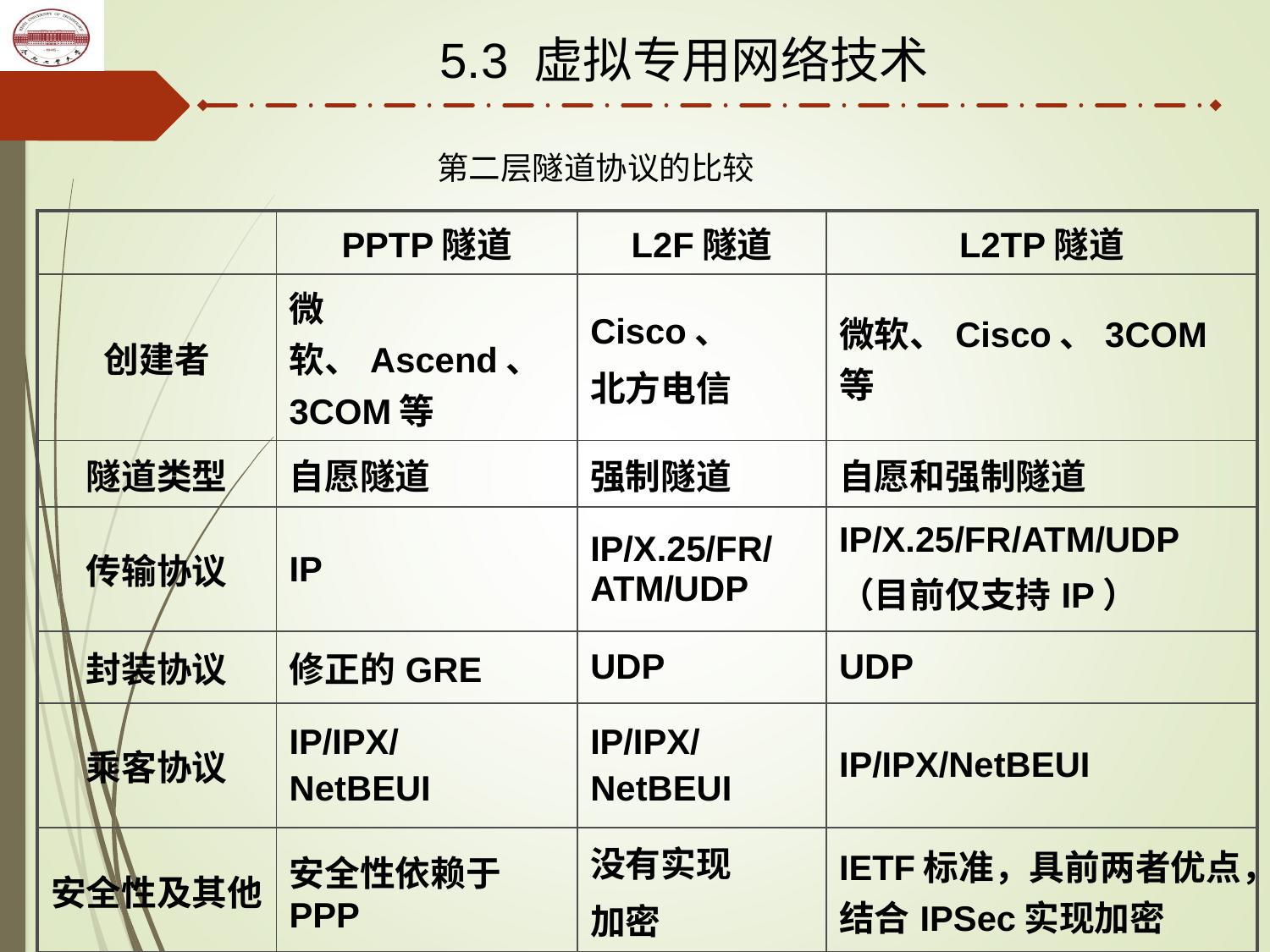

5.3 虚拟专用网络技术
第二层隧道协议的比较
|  | PPTP隧道 | L2F隧道 | L2TP隧道 |
| --- | --- | --- | --- |
| 创建者 | 微软、Ascend、3COM等 | Cisco、 北方电信 | 微软、Cisco、3COM等 |
| 隧道类型 | 自愿隧道 | 强制隧道 | 自愿和强制隧道 |
| 传输协议 | IP | IP/X.25/FR/ATM/UDP | IP/X.25/FR/ATM/UDP （目前仅支持IP） |
| 封装协议 | 修正的GRE | UDP | UDP |
| 乘客协议 | IP/IPX/ NetBEUI | IP/IPX/ NetBEUI | IP/IPX/NetBEUI |
| 安全性及其他 | 安全性依赖于PPP | 没有实现 加密 | IETF标准，具前两者优点，结合IPSec实现加密 |